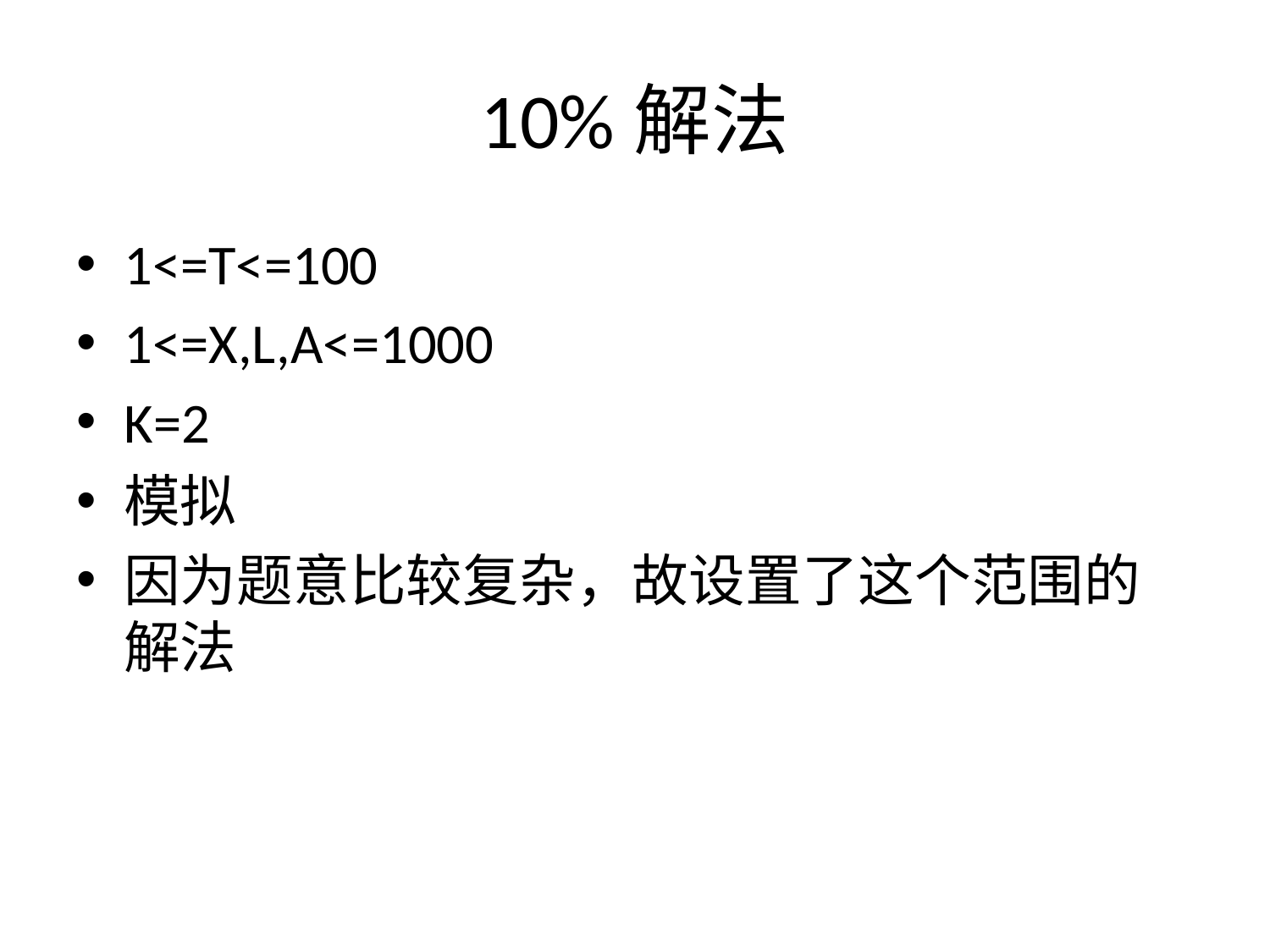

# 10%解法
1<=T<=100
1<=X,L,A<=1000
K=2
模拟
因为题意比较复杂，故设置了这个范围的解法